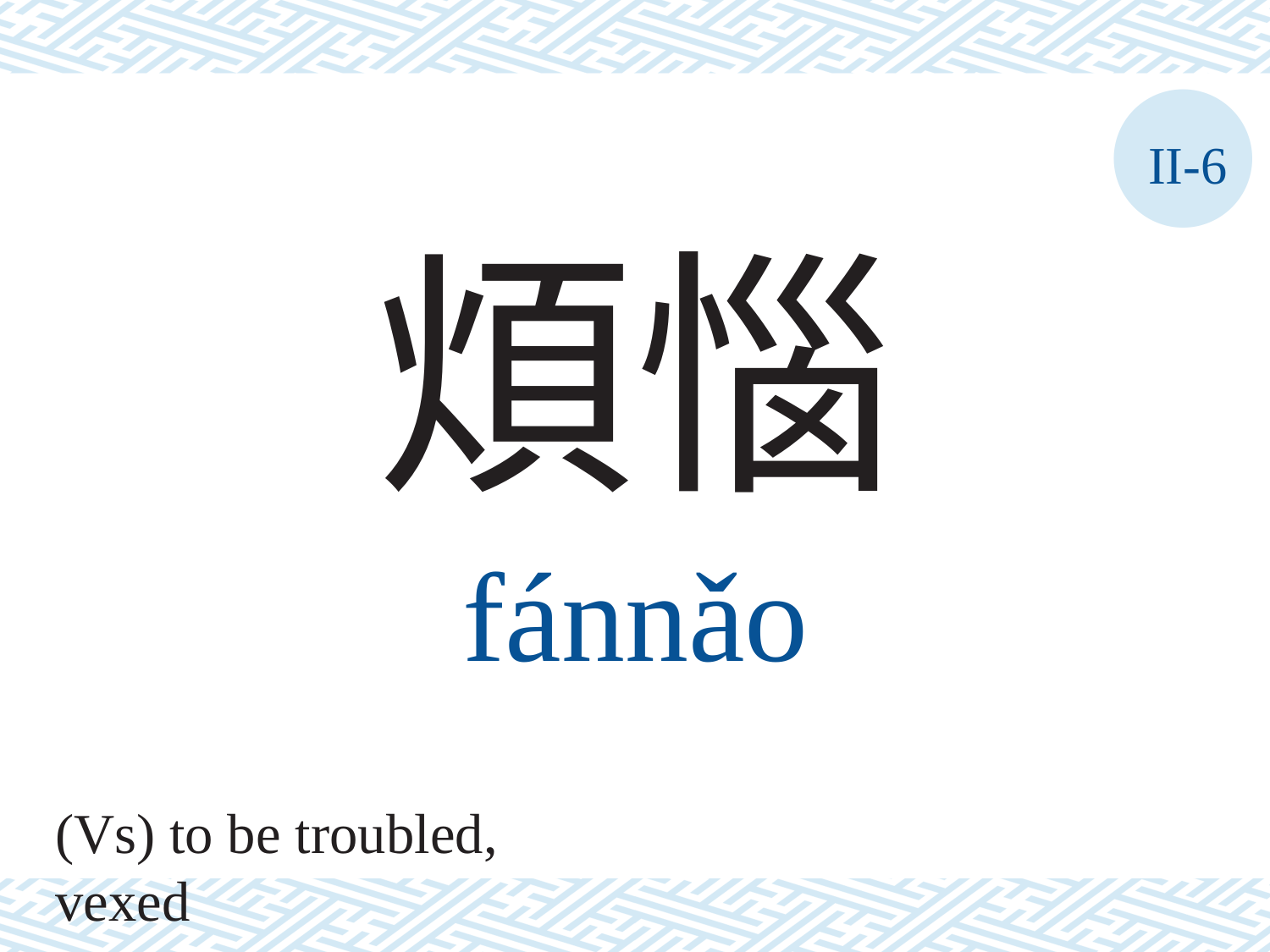

II-6
煩惱
fánnǎo
(Vs) to be troubled, vexed